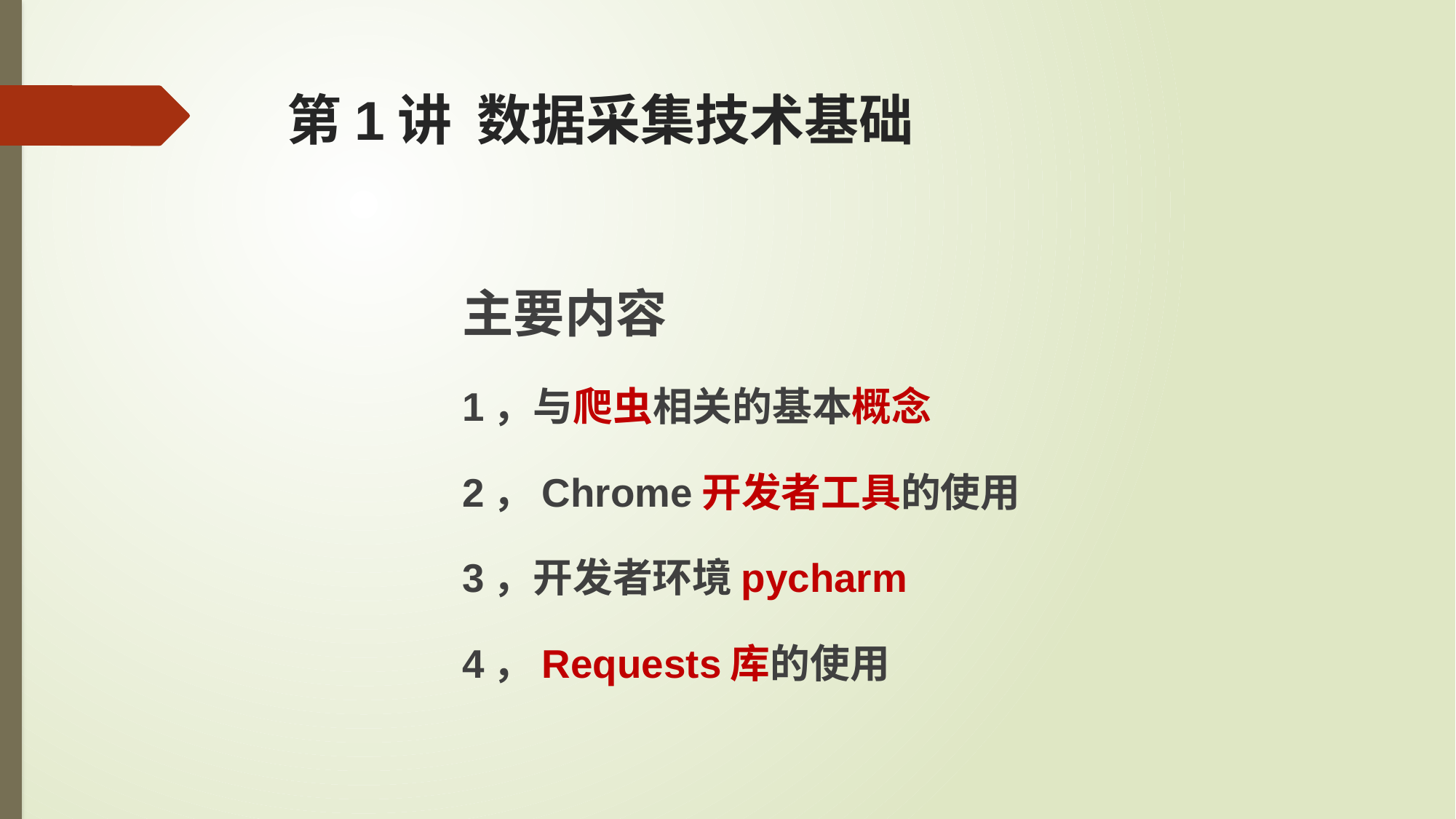

# 第1讲  数据采集技术基础
主要内容
1，与爬虫相关的基本概念
2，Chrome开发者工具的使用
3，开发者环境pycharm
4，Requests库的使用